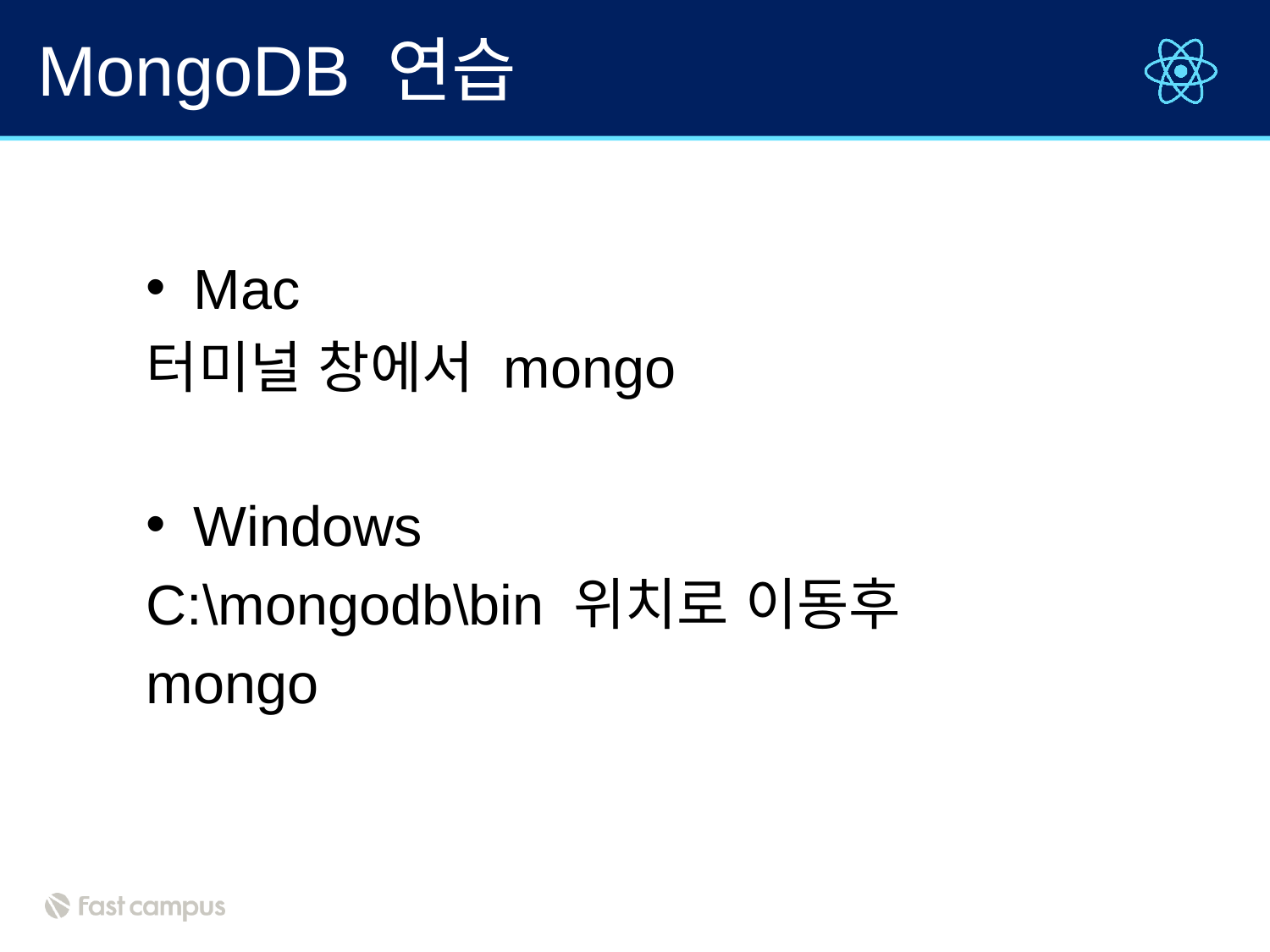

# MongoDB 연습
Mac
터미널 창에서 mongo

Windows
C:\mongodb\bin 위치로 이동후
mongo